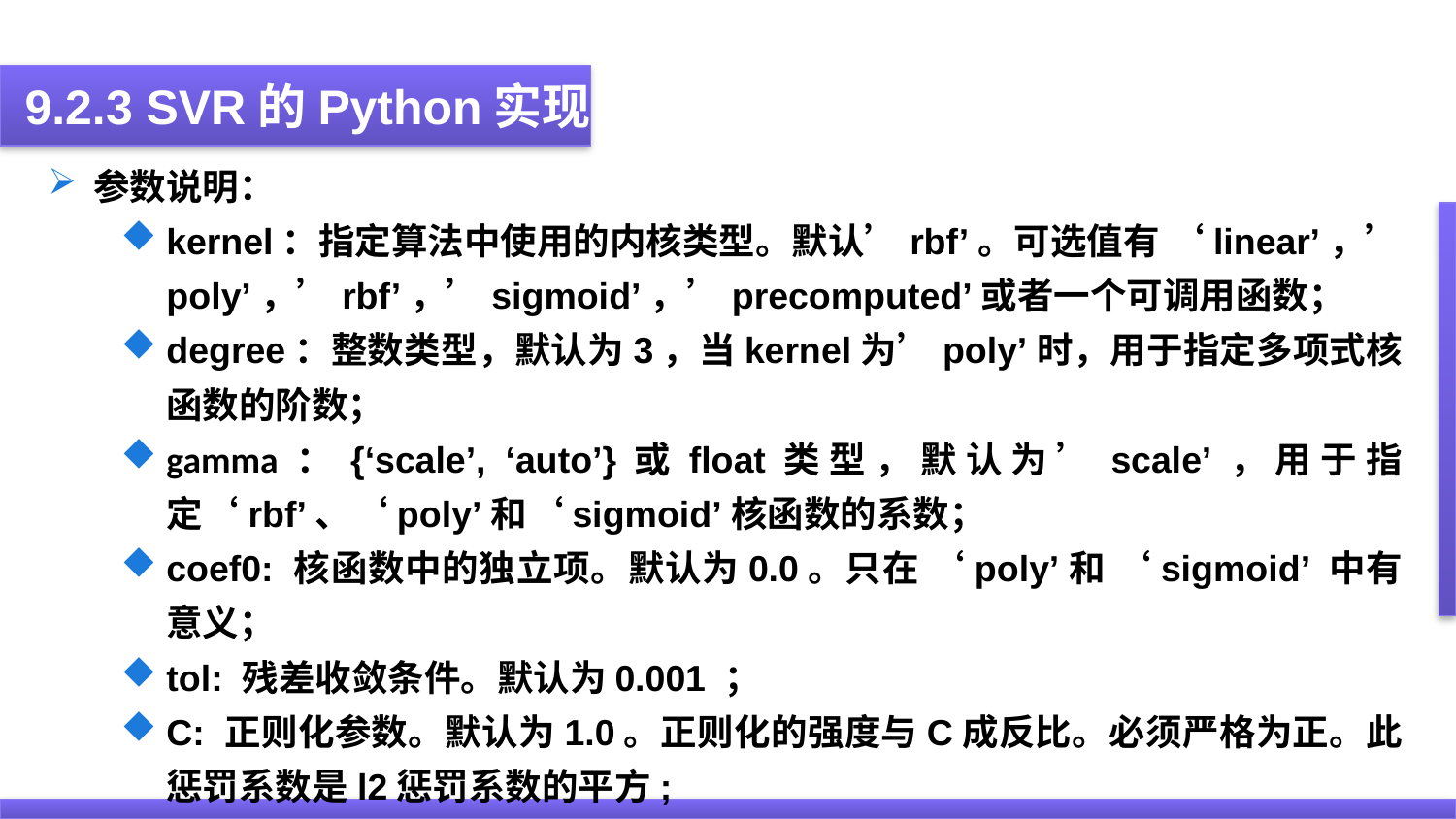

9.2.3 SVR的Python实现
参数说明：
kernel：指定算法中使用的内核类型。默认’rbf’。可选值有 ‘linear’，’poly’，’rbf’，’sigmoid’，’precomputed’或者一个可调用函数；
degree：整数类型，默认为3，当kernel为’poly’时，用于指定多项式核函数的阶数；
gamma：{‘scale’, ‘auto’}或float类型，默认为’scale’，用于指定‘rbf’、‘poly’和‘sigmoid’核函数的系数；
coef0: 核函数中的独立项。默认为0.0。只在 ‘poly’和 ‘sigmoid’ 中有意义；
tol: 残差收敛条件。默认为0.001 ；
C: 正则化参数。默认为1.0。正则化的强度与C成反比。必须严格为正。此惩罚系数是l2惩罚系数的平方;